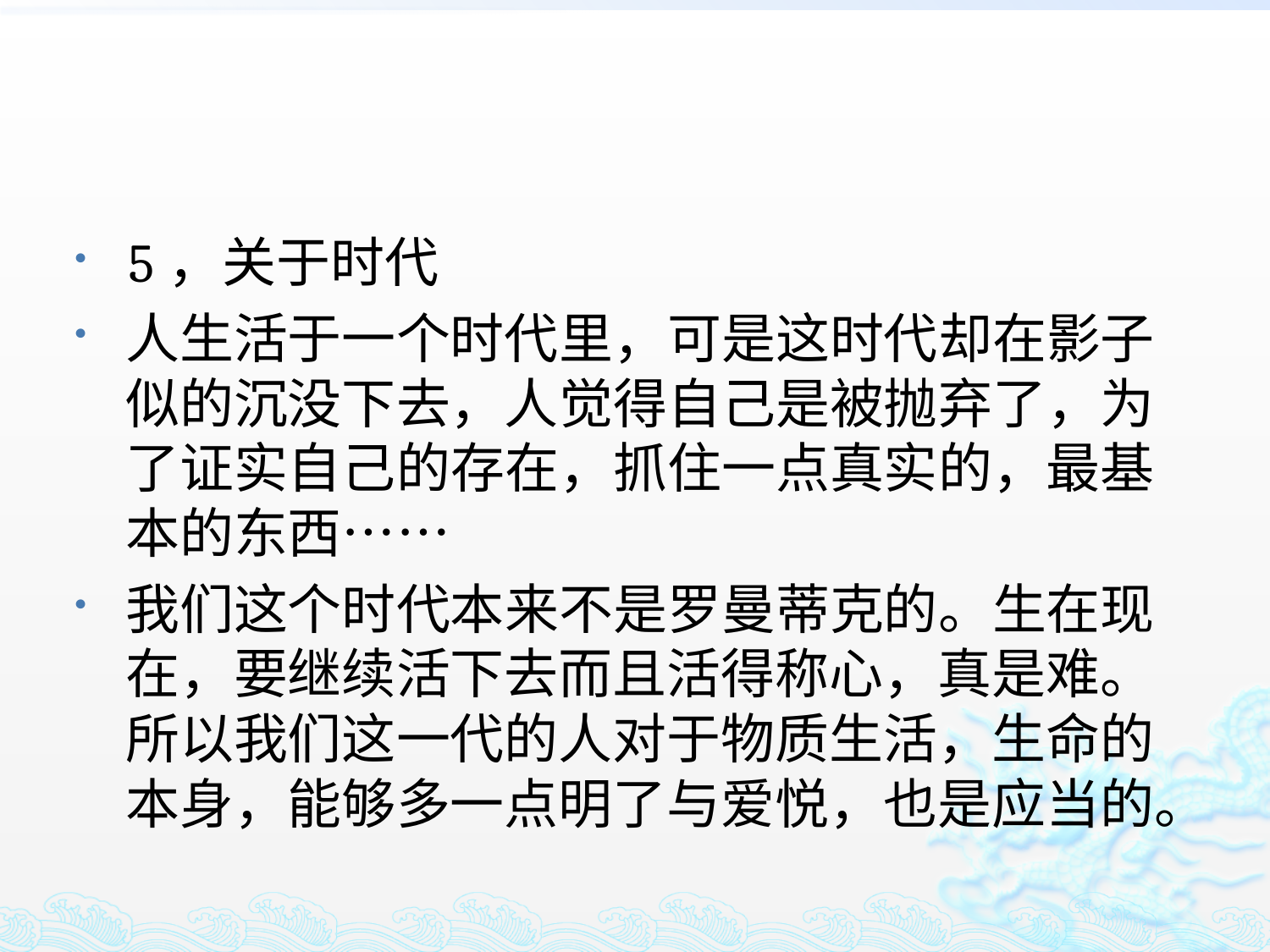

#
5，关于时代
人生活于一个时代里，可是这时代却在影子似的沉没下去，人觉得自己是被抛弃了，为了证实自己的存在，抓住一点真实的，最基本的东西……
我们这个时代本来不是罗曼蒂克的。生在现在，要继续活下去而且活得称心，真是难。所以我们这一代的人对于物质生活，生命的本身，能够多一点明了与爱悦，也是应当的。